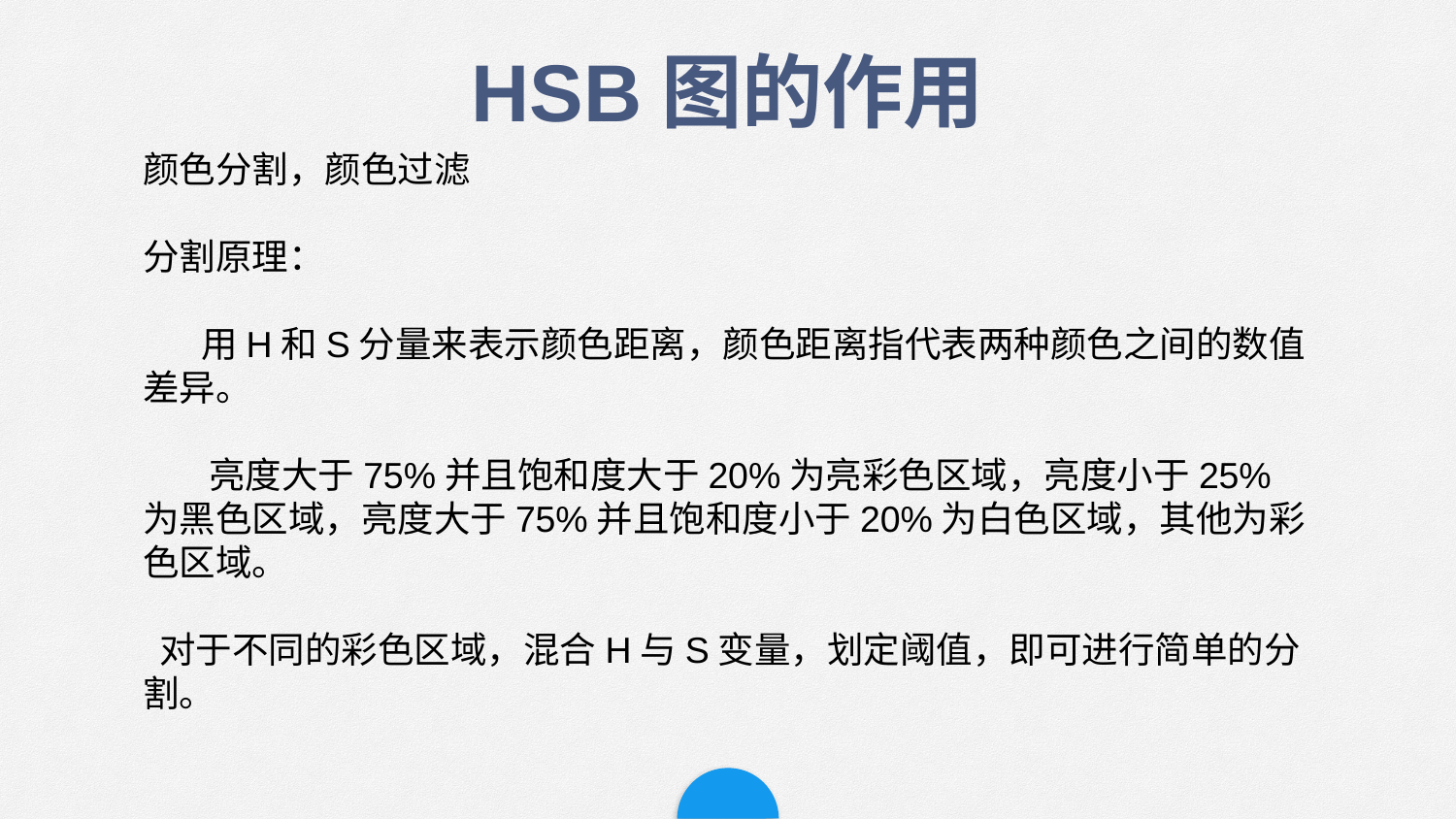

HSB图的作用
颜色分割，颜色过滤

分割原理：

      用H和S分量来表示颜色距离，颜色距离指代表两种颜色之间的数值差异。

       亮度大于75%并且饱和度大于20%为亮彩色区域，亮度小于25%为黑色区域，亮度大于75%并且饱和度小于20%为白色区域，其他为彩色区域。

 对于不同的彩色区域，混合H与S变量，划定阈值，即可进行简单的分割。

9